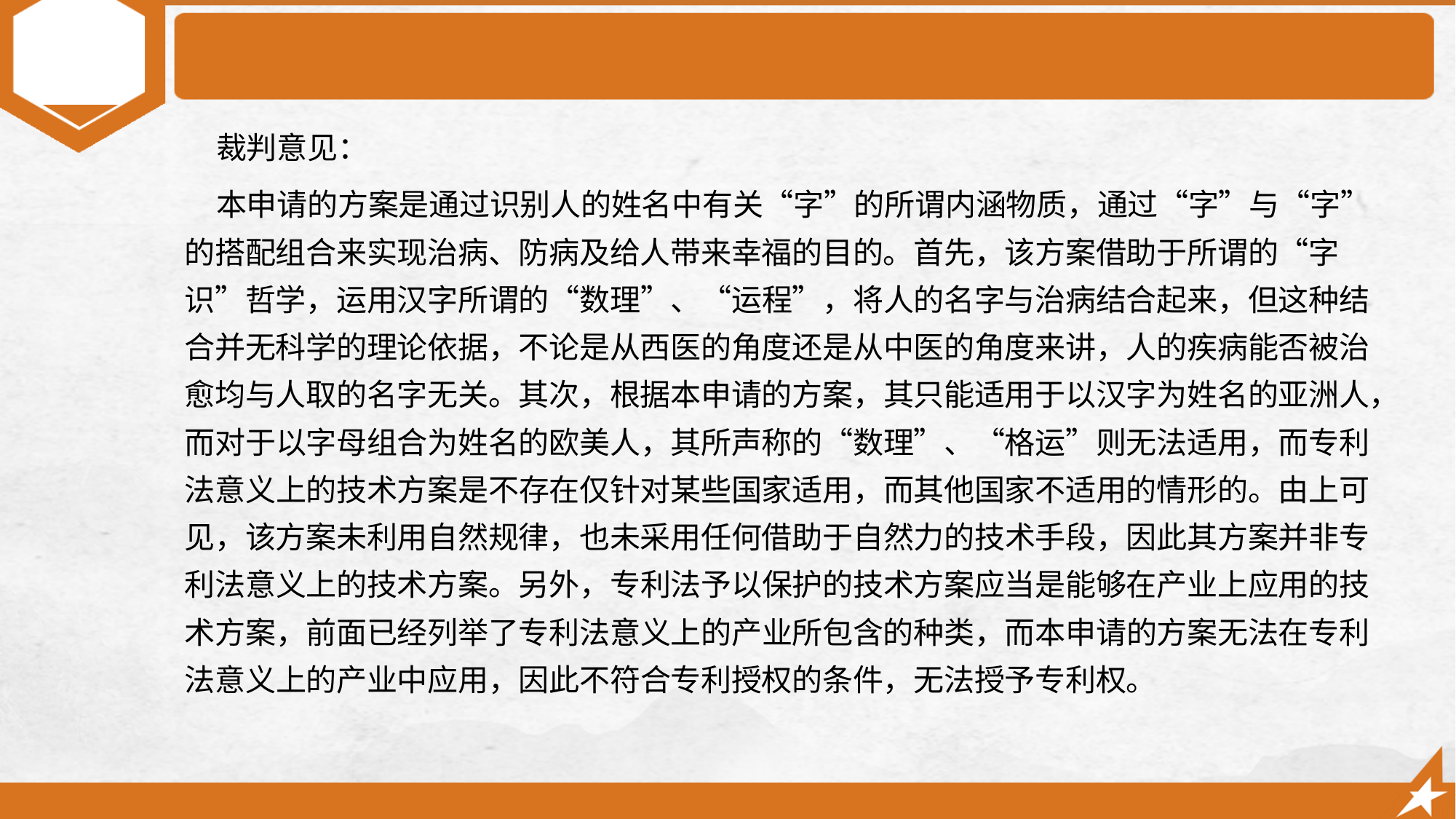

裁判意见：
    本申请的方案是通过识别人的姓名中有关“字”的所谓内涵物质，通过“字”与“字”的搭配组合来实现治病、防病及给人带来幸福的目的。首先，该方案借助于所谓的“字识”哲学，运用汉字所谓的“数理”、“运程”，将人的名字与治病结合起来，但这种结合并无科学的理论依据，不论是从西医的角度还是从中医的角度来讲，人的疾病能否被治愈均与人取的名字无关。其次，根据本申请的方案，其只能适用于以汉字为姓名的亚洲人，而对于以字母组合为姓名的欧美人，其所声称的“数理”、“格运”则无法适用，而专利法意义上的技术方案是不存在仅针对某些国家适用，而其他国家不适用的情形的。由上可见，该方案未利用自然规律，也未采用任何借助于自然力的技术手段，因此其方案并非专利法意义上的技术方案。另外，专利法予以保护的技术方案应当是能够在产业上应用的技术方案，前面已经列举了专利法意义上的产业所包含的种类，而本申请的方案无法在专利法意义上的产业中应用，因此不符合专利授权的条件，无法授予专利权。